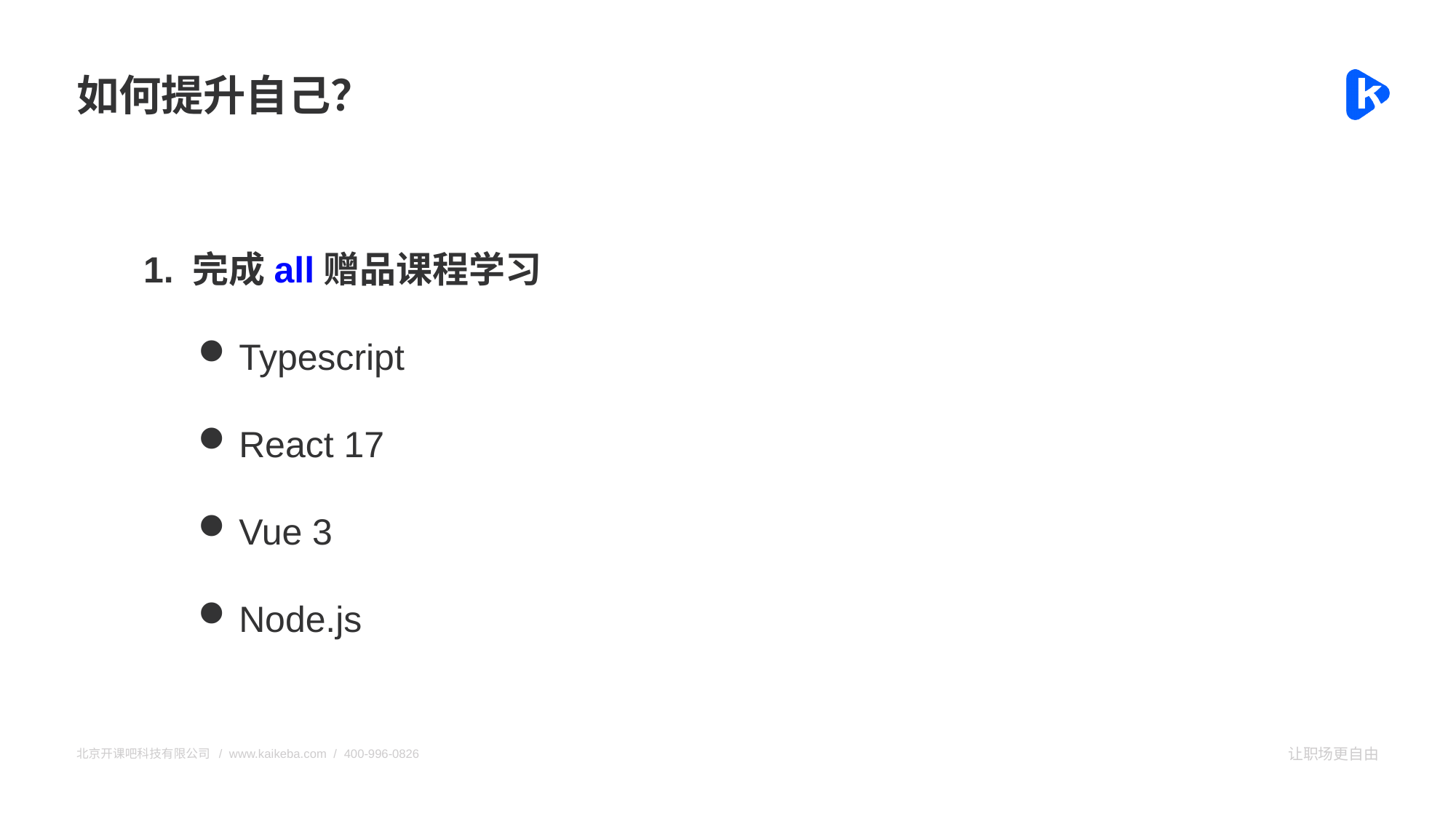

如何提升自己？
1. 完成all赠品课程学习
Typescript
React 17
Vue 3
Node.js